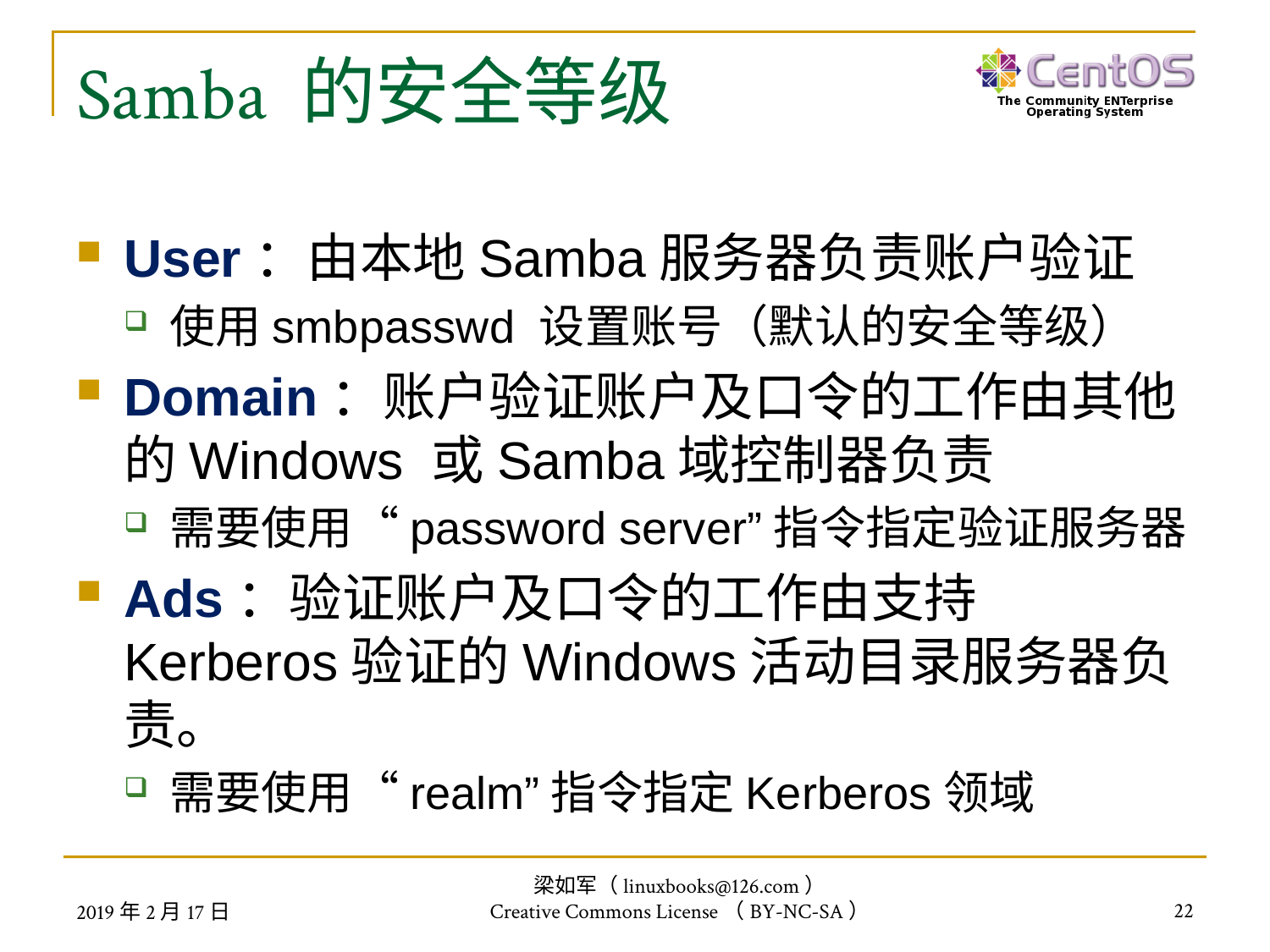

# Samba 的安全等级
User：由本地Samba服务器负责账户验证
使用smbpasswd 设置账号（默认的安全等级）
Domain：账户验证账户及口令的工作由其他的Windows 或Samba域控制器负责
需要使用“password server”指令指定验证服务器
Ads：验证账户及口令的工作由支持Kerberos验证的Windows活动目录服务器负责。
需要使用“realm”指令指定Kerberos领域
梁如军（linuxbooks@126.com）
Creative Commons License（BY-NC-SA）
2019年2月17日
22